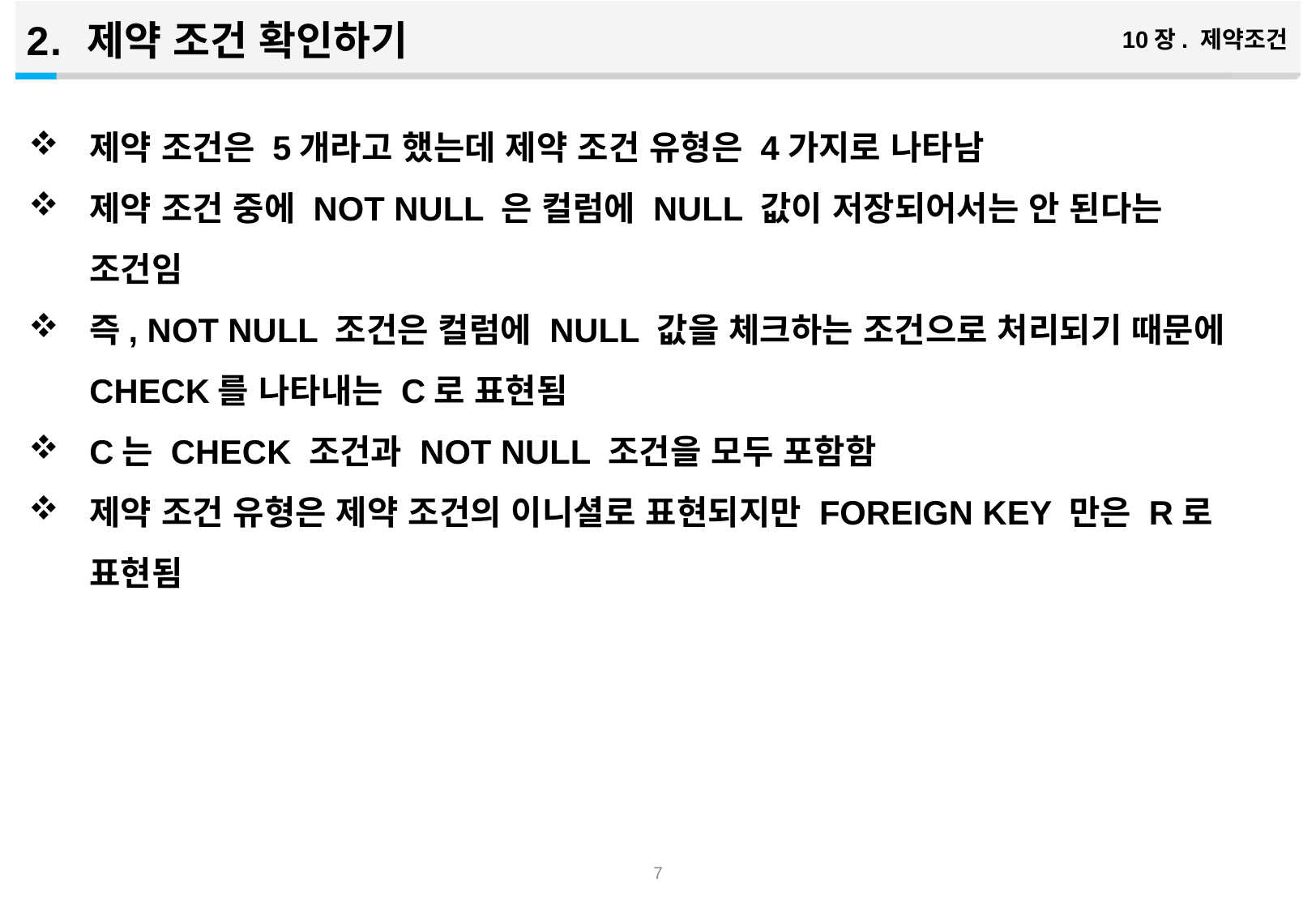

제약 조건 확인하기
10장. 제약조건
제약 조건은 5개라고 했는데 제약 조건 유형은 4가지로 나타남
제약 조건 중에 NOT NULL 은 컬럼에 NULL 값이 저장되어서는 안 된다는          조건임
즉, NOT NULL 조건은 컬럼에 NULL 값을 체크하는 조건으로 처리되기 때문에 CHECK를 나타내는 C로 표현됨
C는 CHECK 조건과 NOT NULL 조건을 모두 포함함
제약 조건 유형은 제약 조건의 이니셜로 표현되지만 FOREIGN KEY 만은 R로 표현됨

7